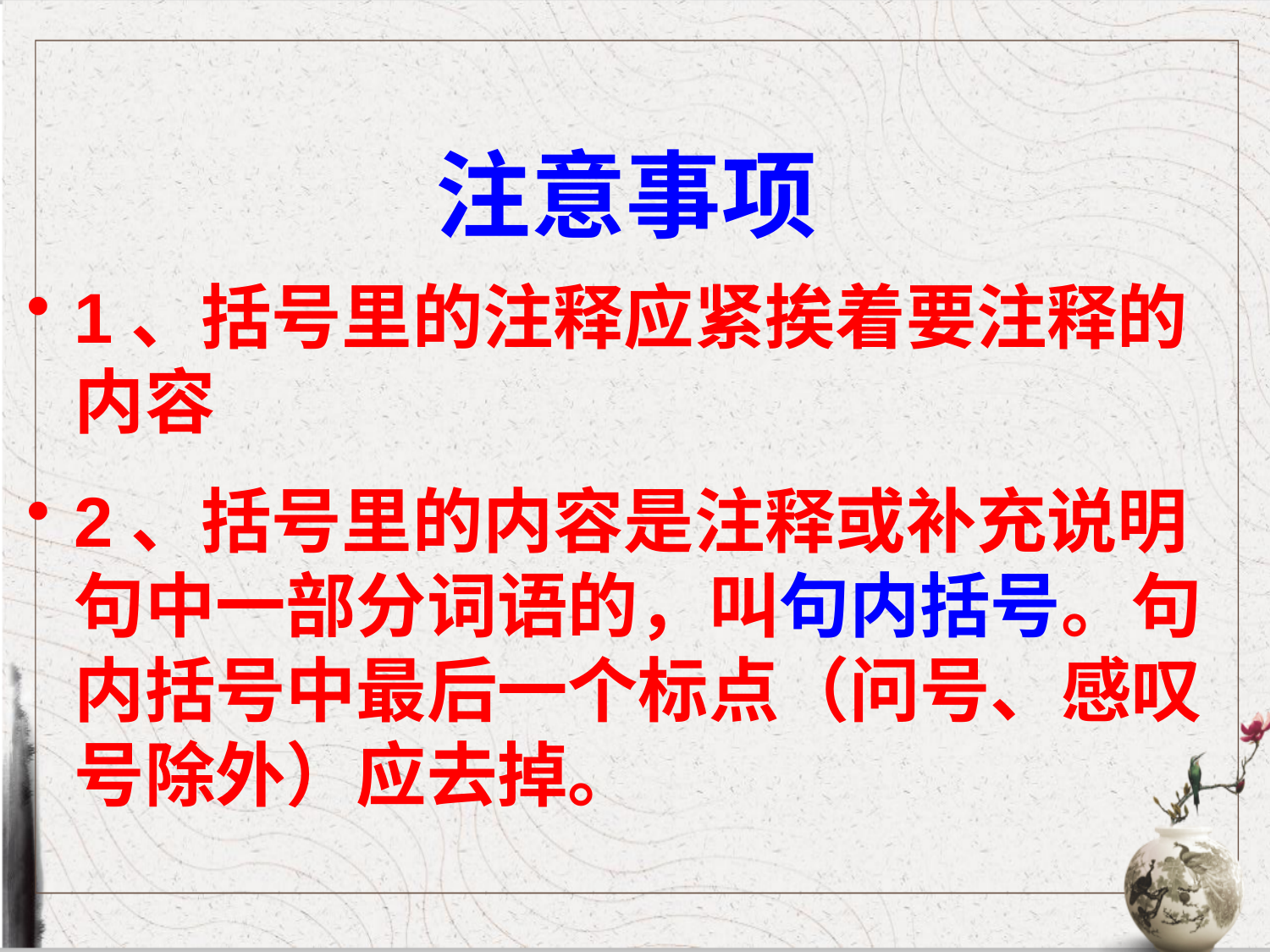

# 注意事项
1、括号里的注释应紧挨着要注释的内容
2、括号里的内容是注释或补充说明句中一部分词语的，叫句内括号。句内括号中最后一个标点（问号、感叹号除外）应去掉。